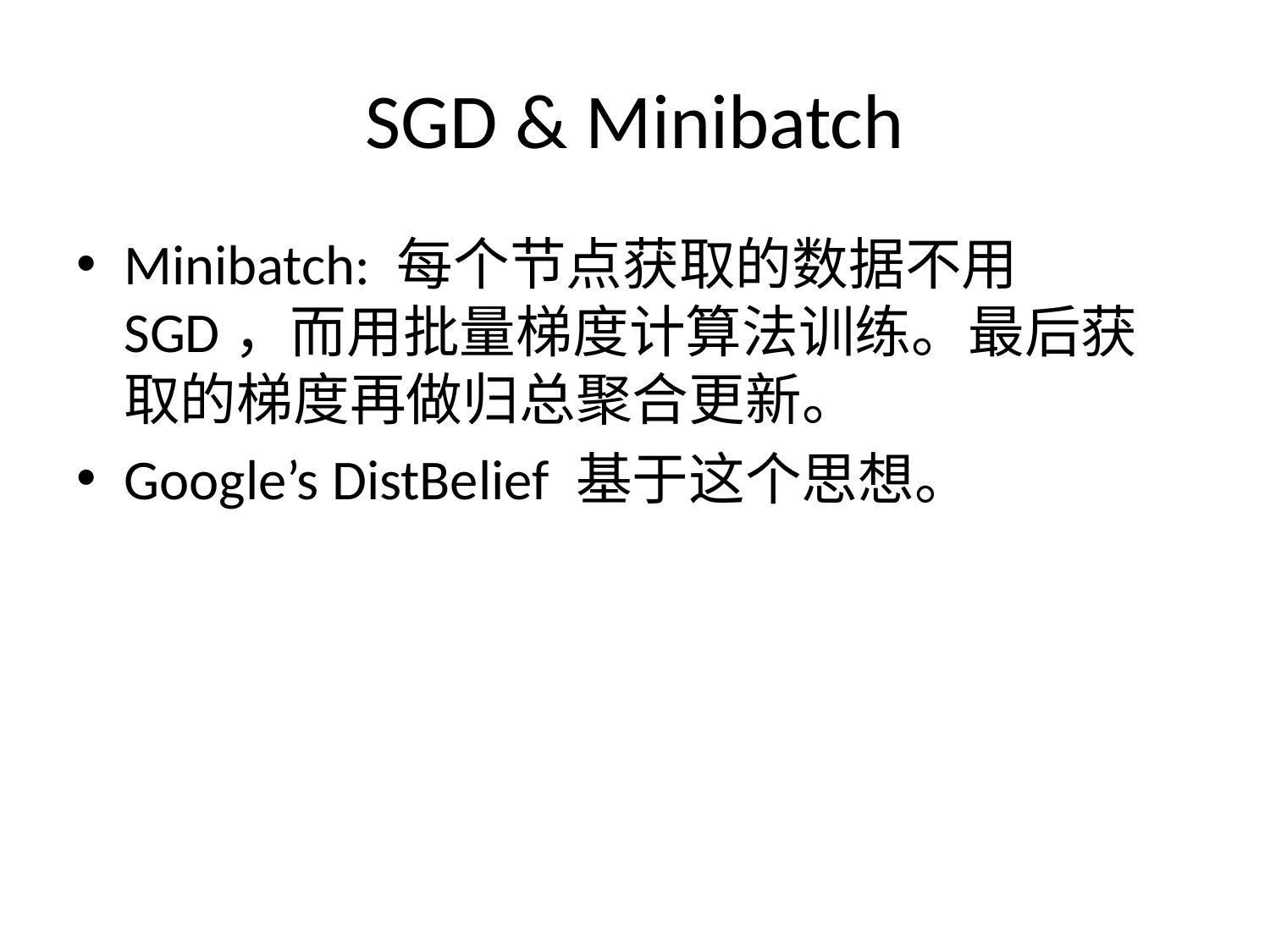

# SGD & Minibatch
Minibatch: 每个节点获取的数据不用SGD，而用批量梯度计算法训练。最后获取的梯度再做归总聚合更新。
Google’s DistBelief 基于这个思想。